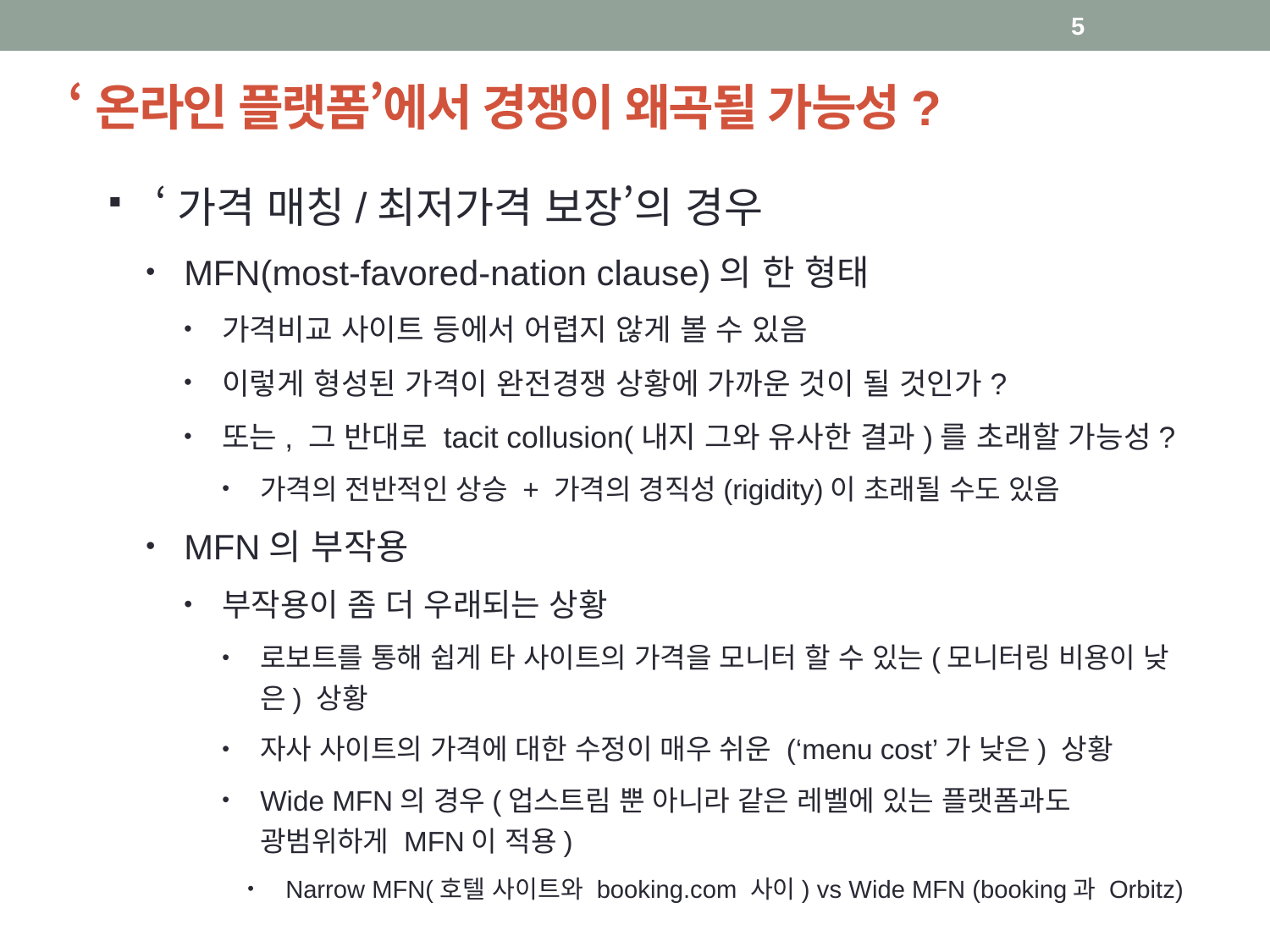

5
# ‘온라인 플랫폼’에서 경쟁이 왜곡될 가능성?
‘가격 매칭/최저가격 보장’의 경우
MFN(most-favored-nation clause)의 한 형태
가격비교 사이트 등에서 어렵지 않게 볼 수 있음
이렇게 형성된 가격이 완전경쟁 상황에 가까운 것이 될 것인가?
또는, 그 반대로 tacit collusion(내지 그와 유사한 결과)를 초래할 가능성?
가격의 전반적인 상승 + 가격의 경직성(rigidity)이 초래될 수도 있음
MFN의 부작용
부작용이 좀 더 우래되는 상황
로보트를 통해 쉽게 타 사이트의 가격을 모니터 할 수 있는(모니터링 비용이 낮은) 상황
자사 사이트의 가격에 대한 수정이 매우 쉬운 (‘menu cost’가 낮은) 상황
Wide MFN의 경우(업스트림 뿐 아니라 같은 레벨에 있는 플랫폼과도 광범위하게 MFN이 적용)
Narrow MFN(호텔 사이트와 booking.com 사이) vs Wide MFN (booking과 Orbitz)